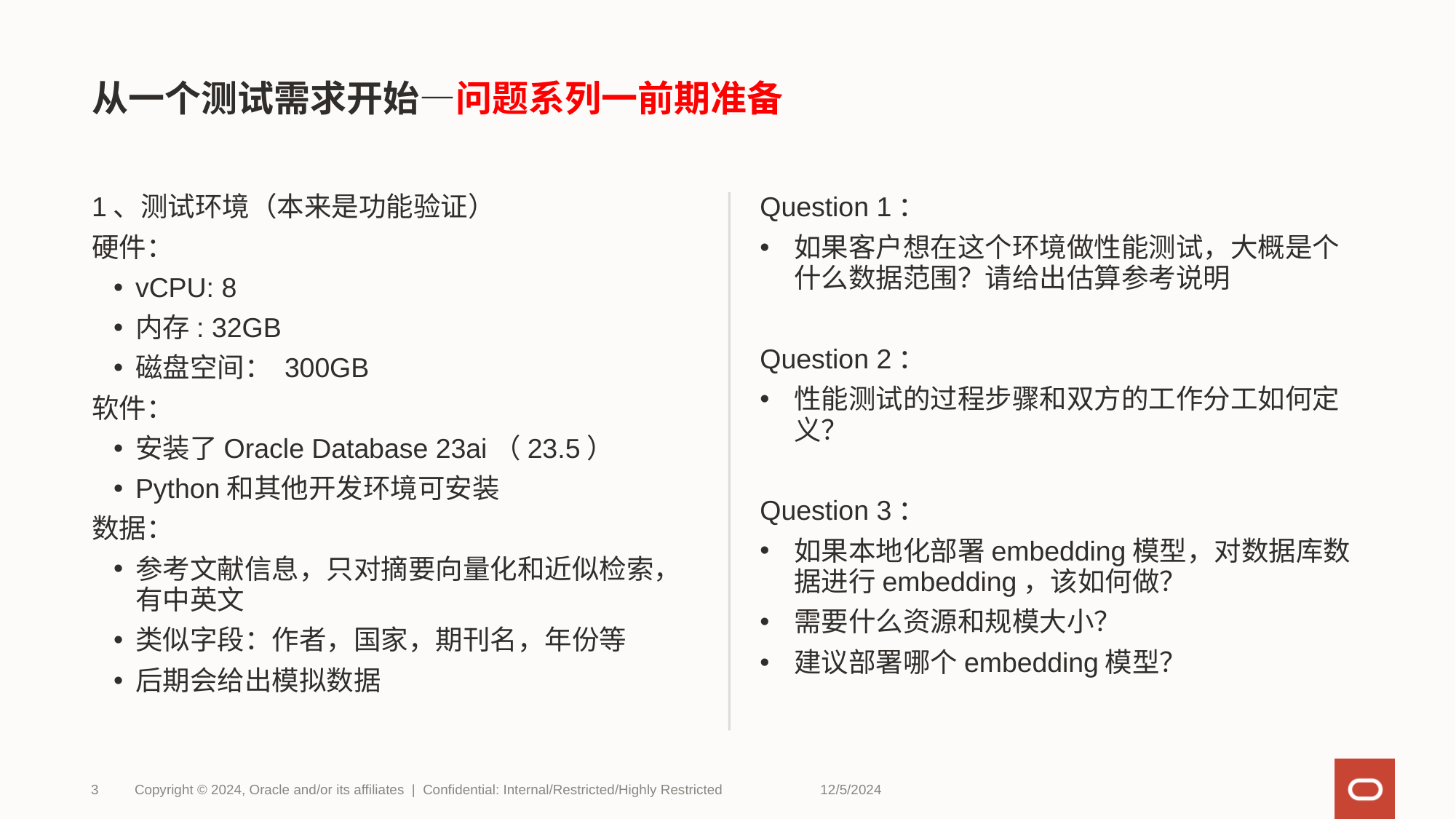

# 从一个测试需求开始—问题系列一前期准备
1、测试环境（本来是功能验证）
硬件：
vCPU: 8
内存: 32GB
磁盘空间： 300GB
软件：
安装了Oracle Database 23ai（23.5）
Python和其他开发环境可安装
数据：
参考文献信息，只对摘要向量化和近似检索，有中英文
类似字段：作者，国家，期刊名，年份等
后期会给出模拟数据

Question 1：
如果客户想在这个环境做性能测试，大概是个什么数据范围？请给出估算参考说明

Question 2：
性能测试的过程步骤和双方的工作分工如何定义？

Question 3：
如果本地化部署embedding模型，对数据库数据进行embedding，该如何做？
需要什么资源和规模大小？
建议部署哪个embedding模型？

3
Copyright © 2024, Oracle and/or its affiliates  |  Confidential: Internal/Restricted/Highly Restricted
12/5/2024